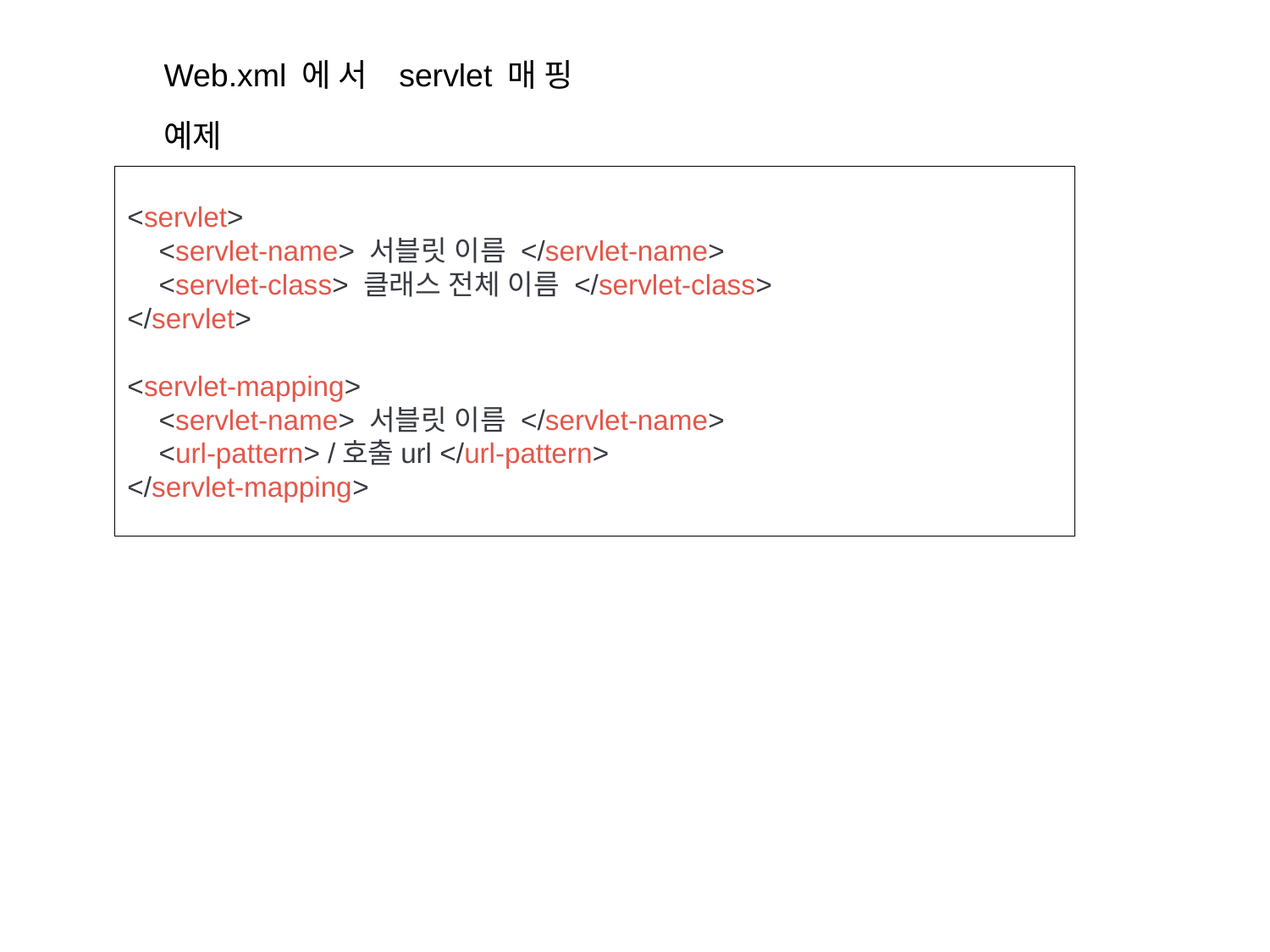

Web.xml에서 servlet매핑 예제
<servlet>
    <servlet-name> 서블릿 이름 </servlet-name>
    <servlet-class> 클래스 전체 이름 </servlet-class>
</servlet>

<servlet-mapping>
    <servlet-name> 서블릿 이름 </servlet-name>
    <url-pattern> /호출url </url-pattern>
</servlet-mapping>